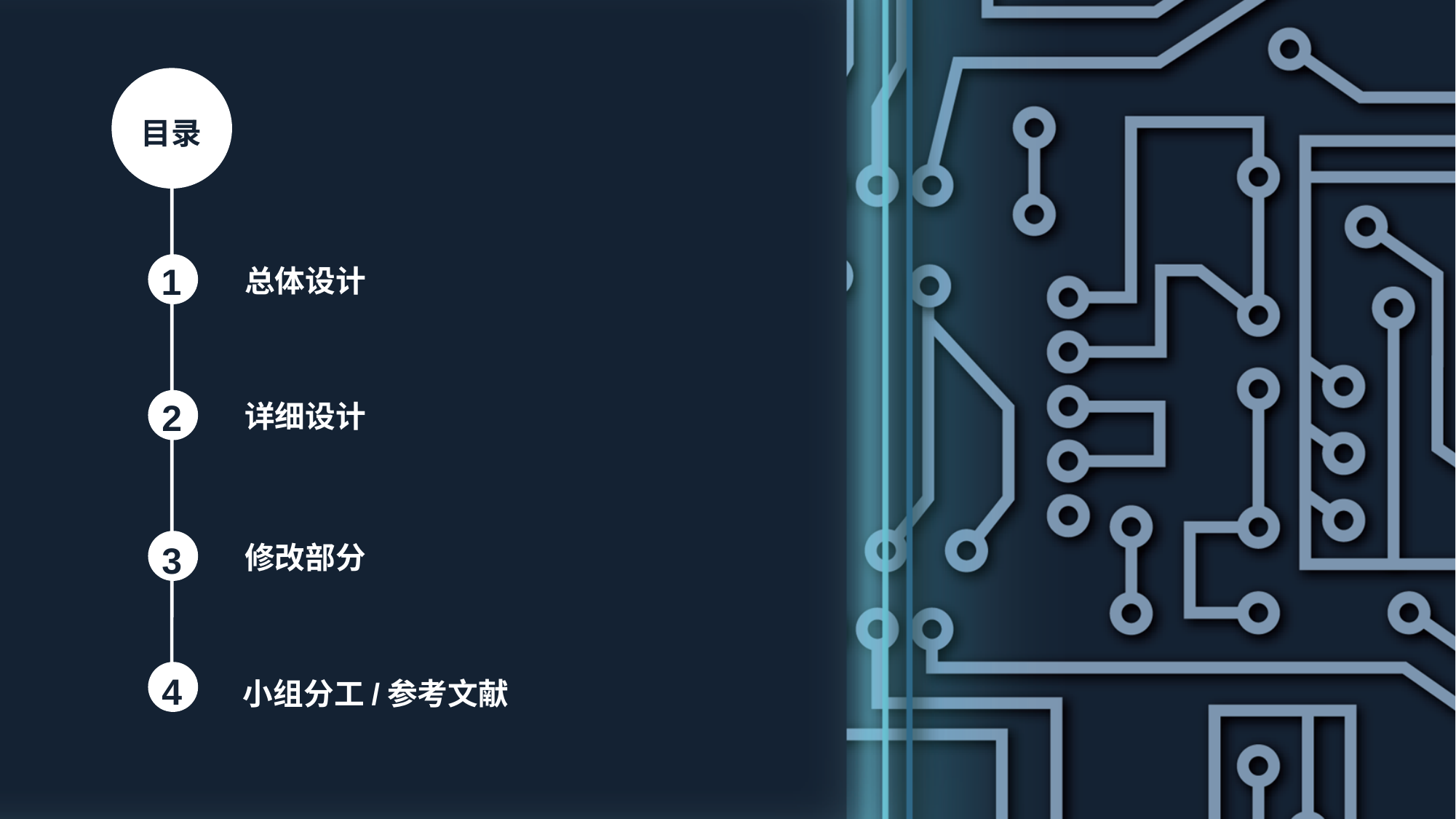

目录
1

2

3

4

总体设计
详细设计
修改部分
小组分工/参考文献